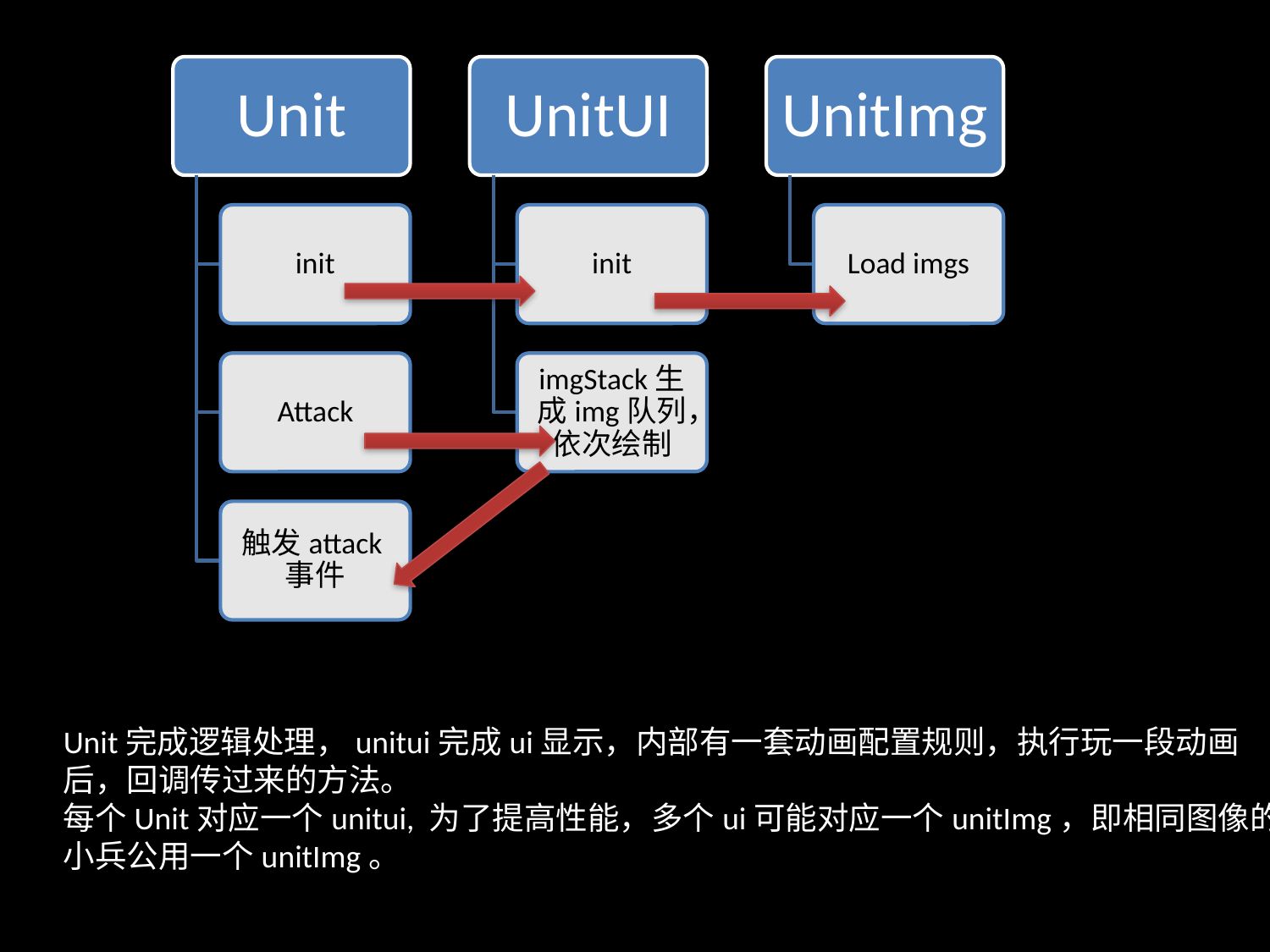

Unit
init
Attack
触发attack事件
UnitUI
init
imgStack生成img队列，依次绘制
UnitImg
Load imgs

Unit完成逻辑处理，unitui完成ui显示，内部有一套动画配置规则，执行玩一段动画
后，回调传过来的方法。
每个Unit对应一个unitui, 为了提高性能，多个ui可能对应一个unitImg，即相同图像的
小兵公用一个unitImg。